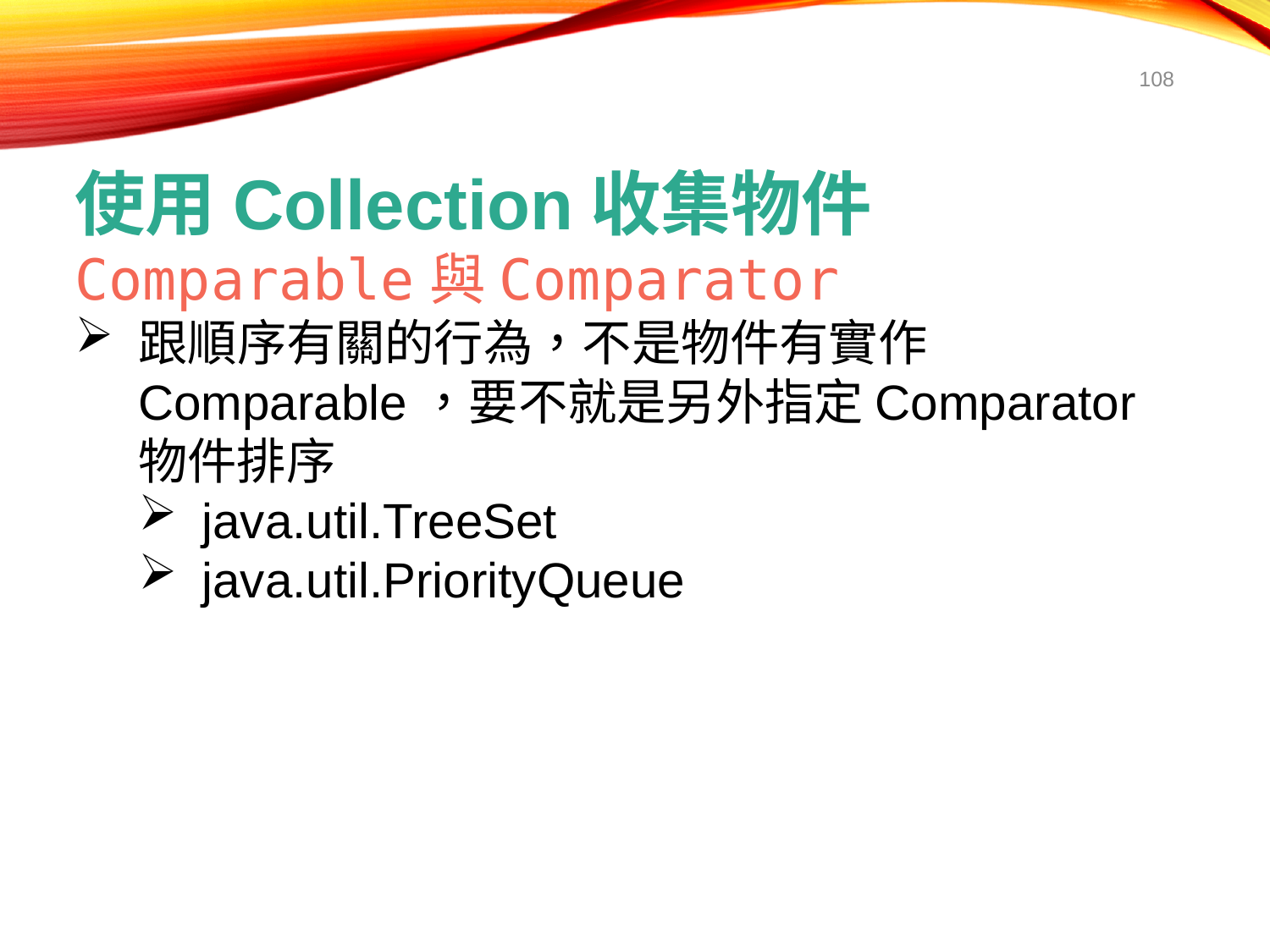

108
使用Collection收集物件
Comparable與Comparator
跟順序有關的行為，不是物件有實作Comparable，要不就是另外指定Comparator物件排序
java.util.TreeSet
java.util.PriorityQueue